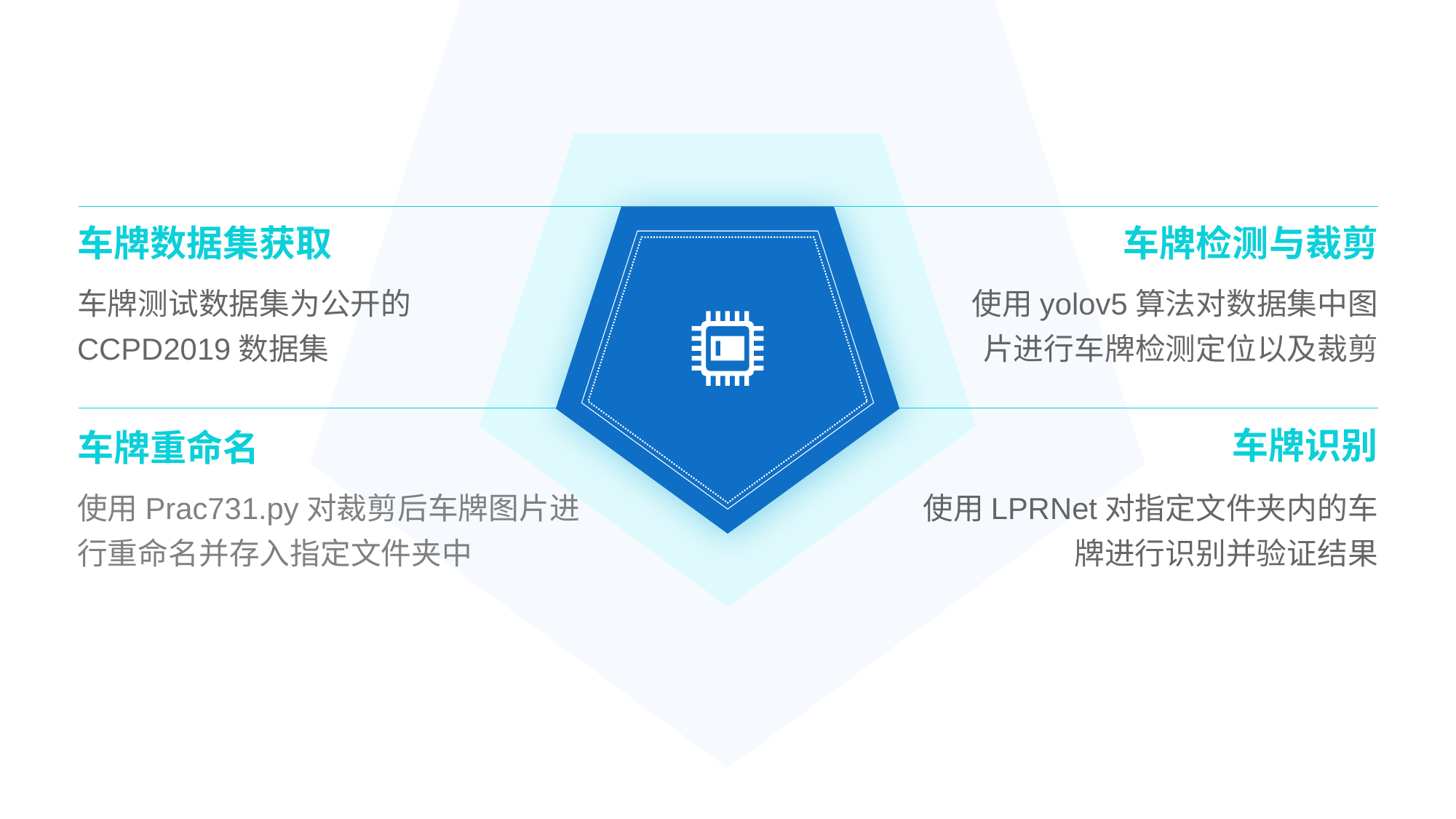

车牌数据集获取
车牌检测与裁剪
使用yolov5算法对数据集中图片进行车牌检测定位以及裁剪
车牌测试数据集为公开的CCPD2019数据集
车牌识别
车牌重命名
使用Prac731.py对裁剪后车牌图片进行重命名并存入指定文件夹中
使用LPRNet对指定文件夹内的车牌进行识别并验证结果